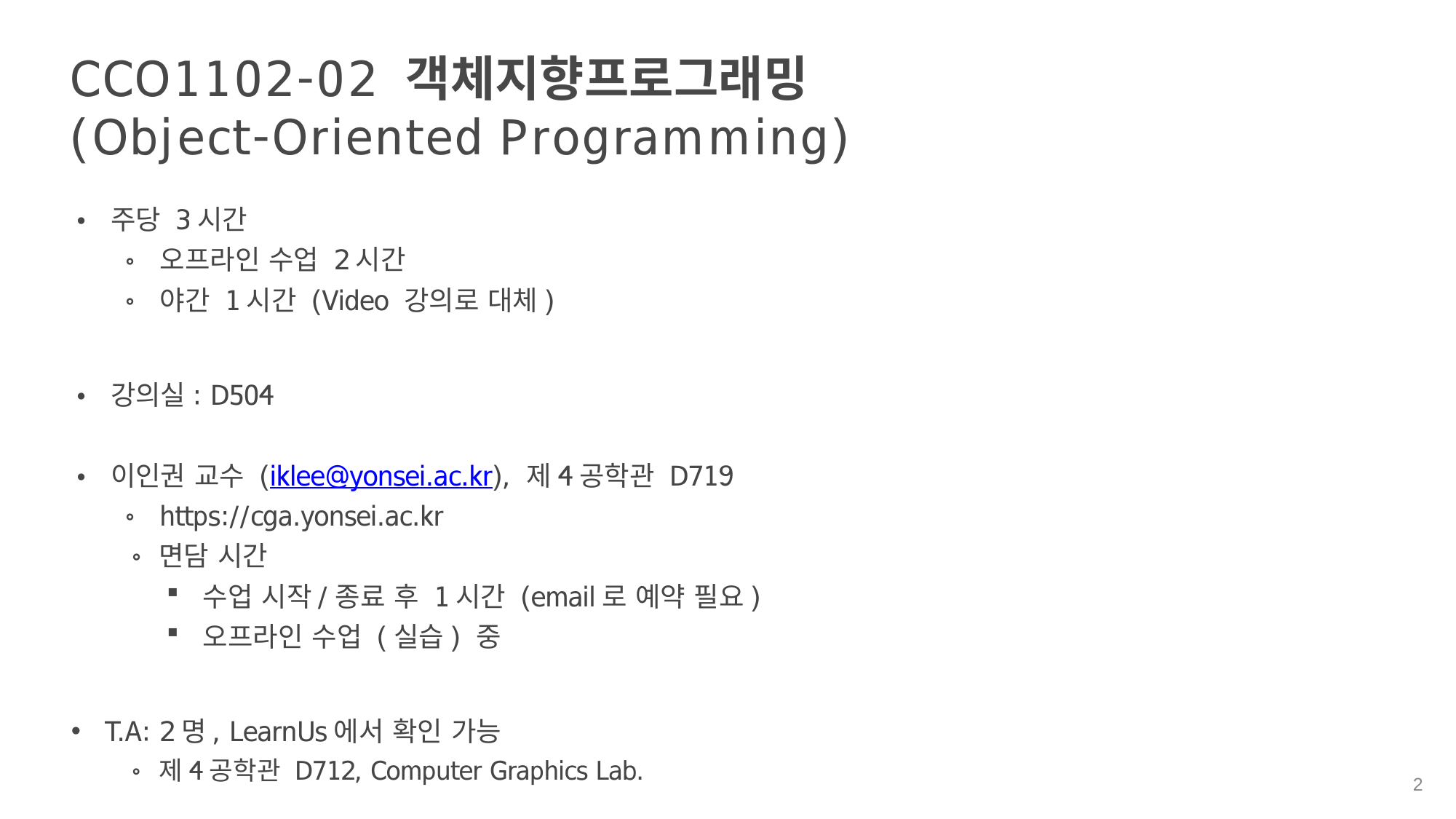

# CCO1102-02 객체지향프로그래밍 (Object-Oriented Programming)
주당 3시간
오프라인 수업 2시간
야간 1시간 (Video 강의로 대체)

강의실: D504

이인권 교수 (iklee@yonsei.ac.kr), 제4공학관 D719
https://cga.yonsei.ac.kr
면담 시간
수업 시작/종료 후 1시간 (email로 예약 필요)
오프라인 수업 (실습) 중

T.A: 2명, LearnUs에서 확인 가능
제4공학관 D712, Computer Graphics Lab.
2